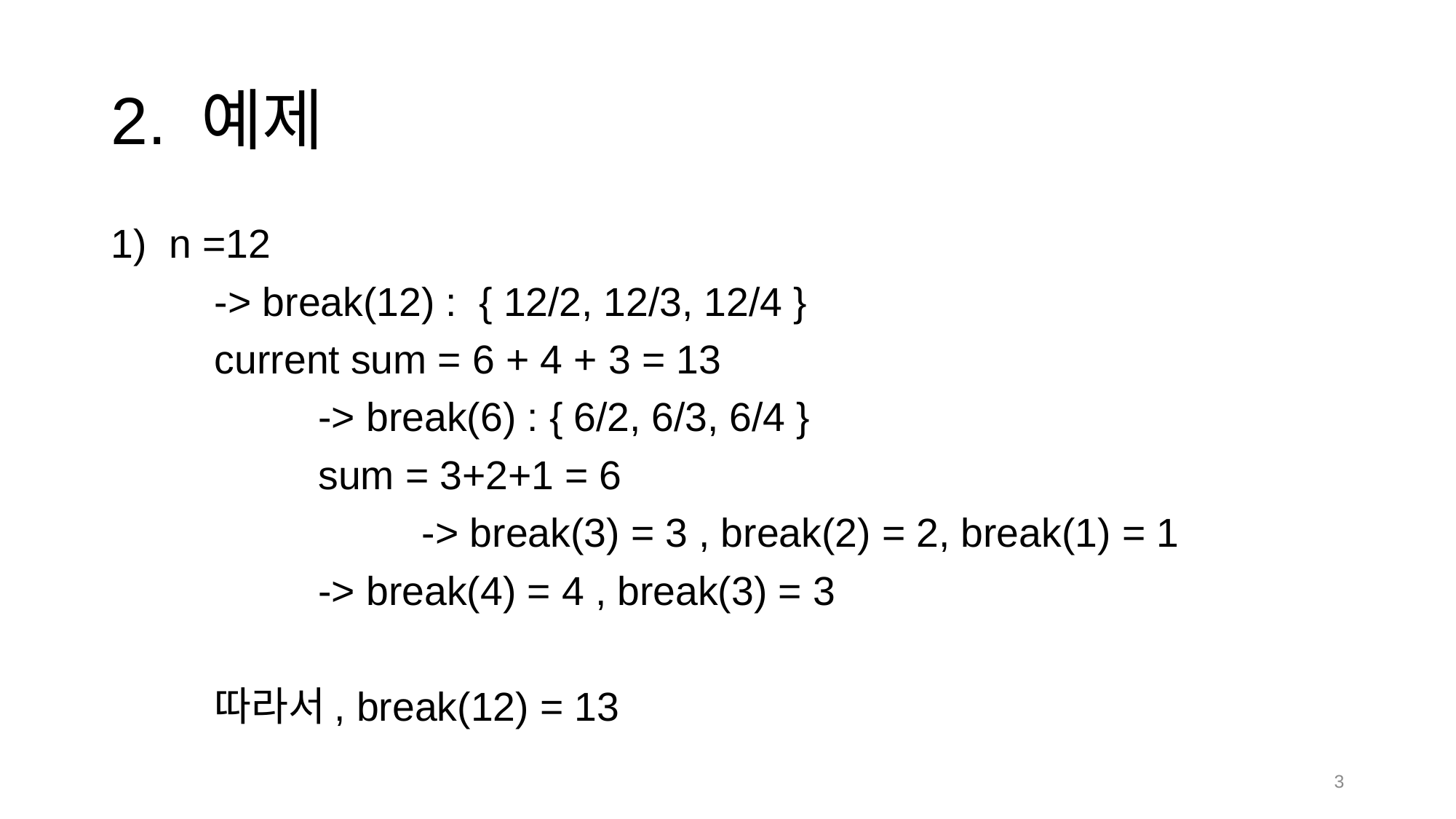

# 2. 예제
n =12
 	-> break(12) :  { 12/2, 12/3, 12/4 }
	current sum = 6 + 4 + 3 = 13
		-> break(6) : { 6/2, 6/3, 6/4 }
		sum = 3+2+1 = 6
			-> break(3) = 3 , break(2) = 2, break(1) = 1
		-> break(4) = 4 , break(3) = 3

	따라서, break(12) = 13
3